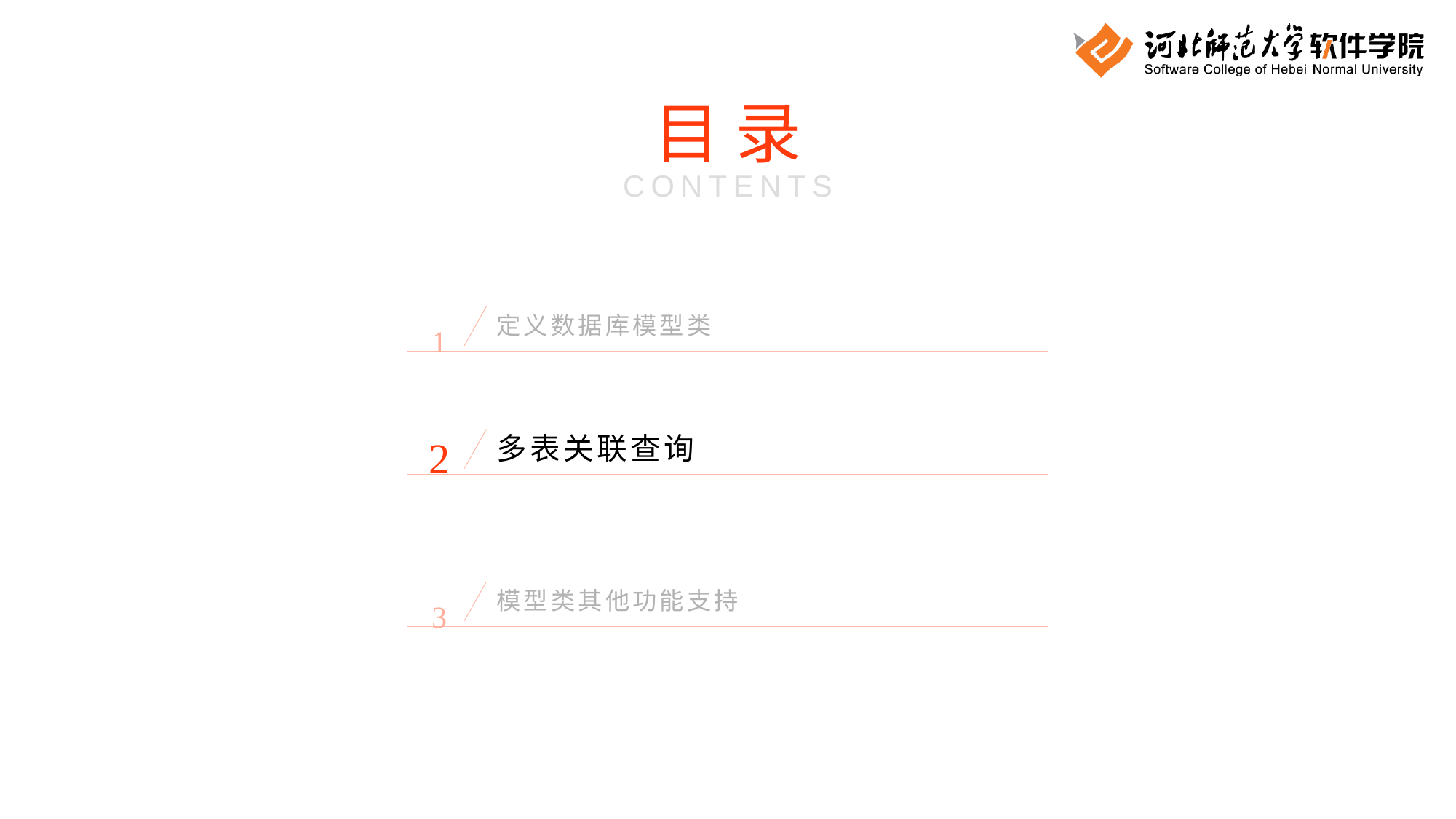

目 录
CONTENTS
1
定义数据库模型类
2
多表关联查询
3
模型类其他功能支持